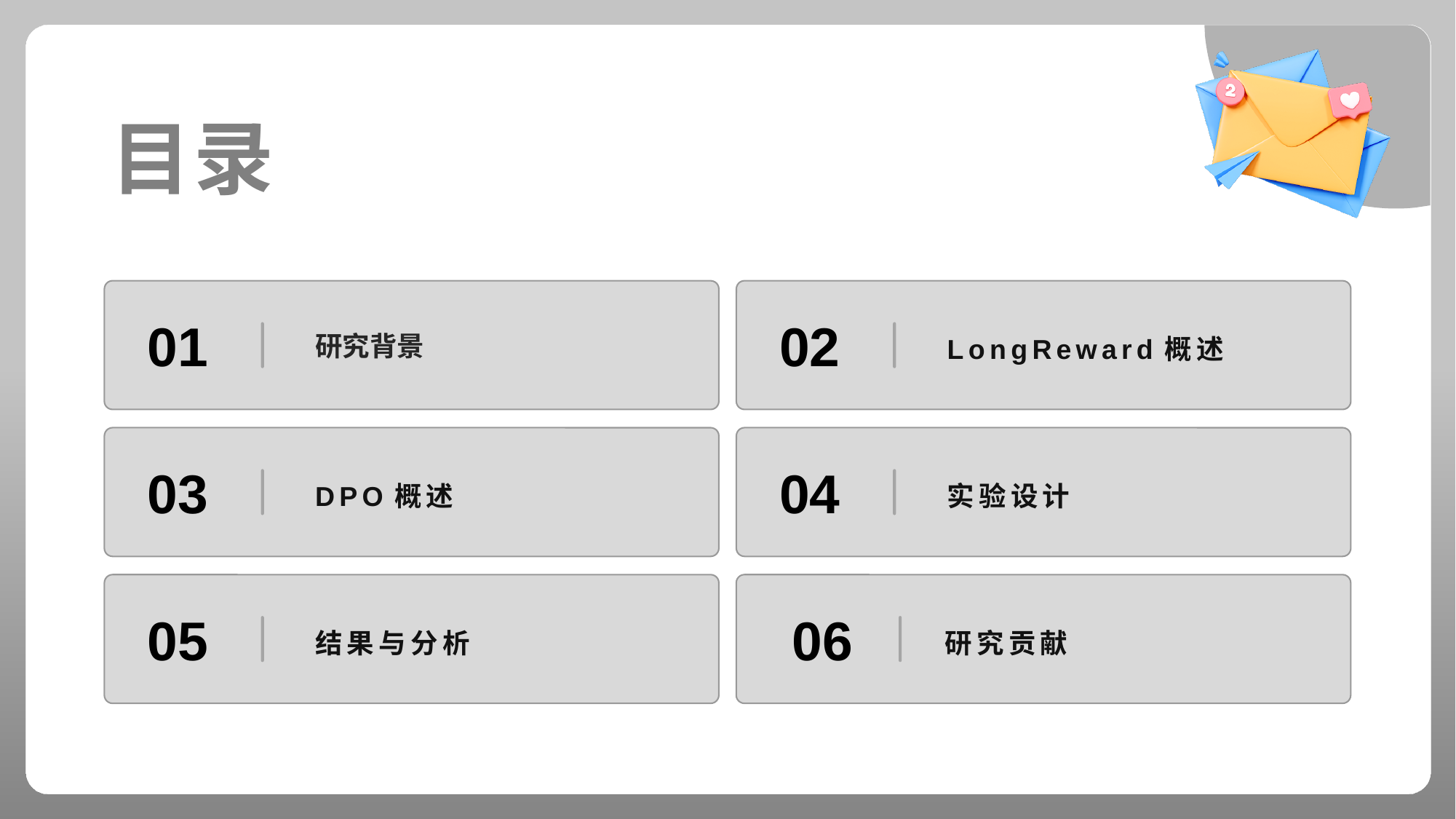

# 目录

01

02
研究背景
LongReward概述

03

04
DPO概述
实验设计

05

06
结果与分析
研究贡献